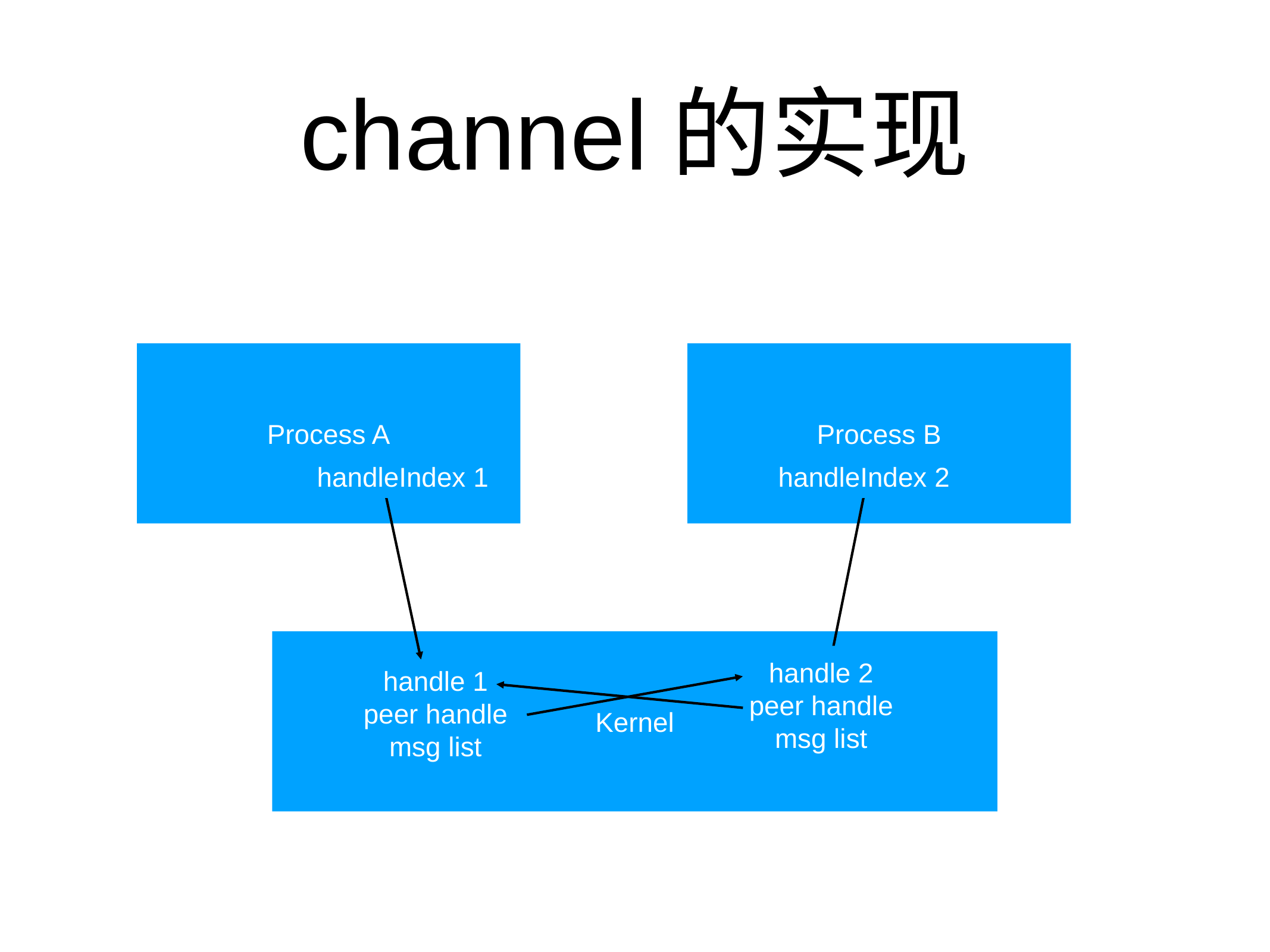

# channel的实现
Process A
Process B
handleIndex 1
handleIndex 2

Kernel
handle 2
peer handle
msg list
handle 1
peer handle
msg list